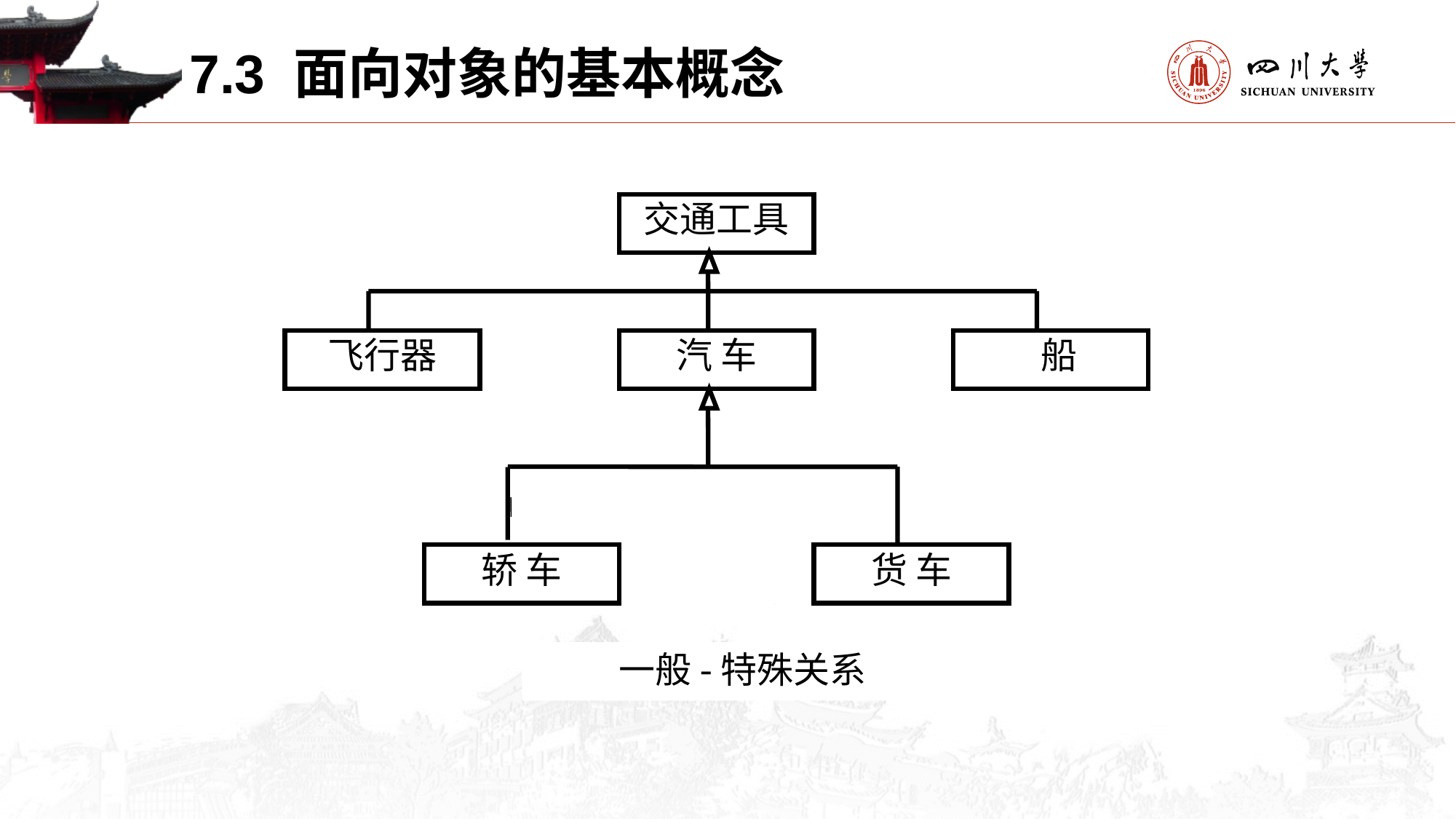

7.3 面向对象的基本概念

交通工具

飞行器
汽 车
 船

轿 车
货 车
 一般-特殊关系